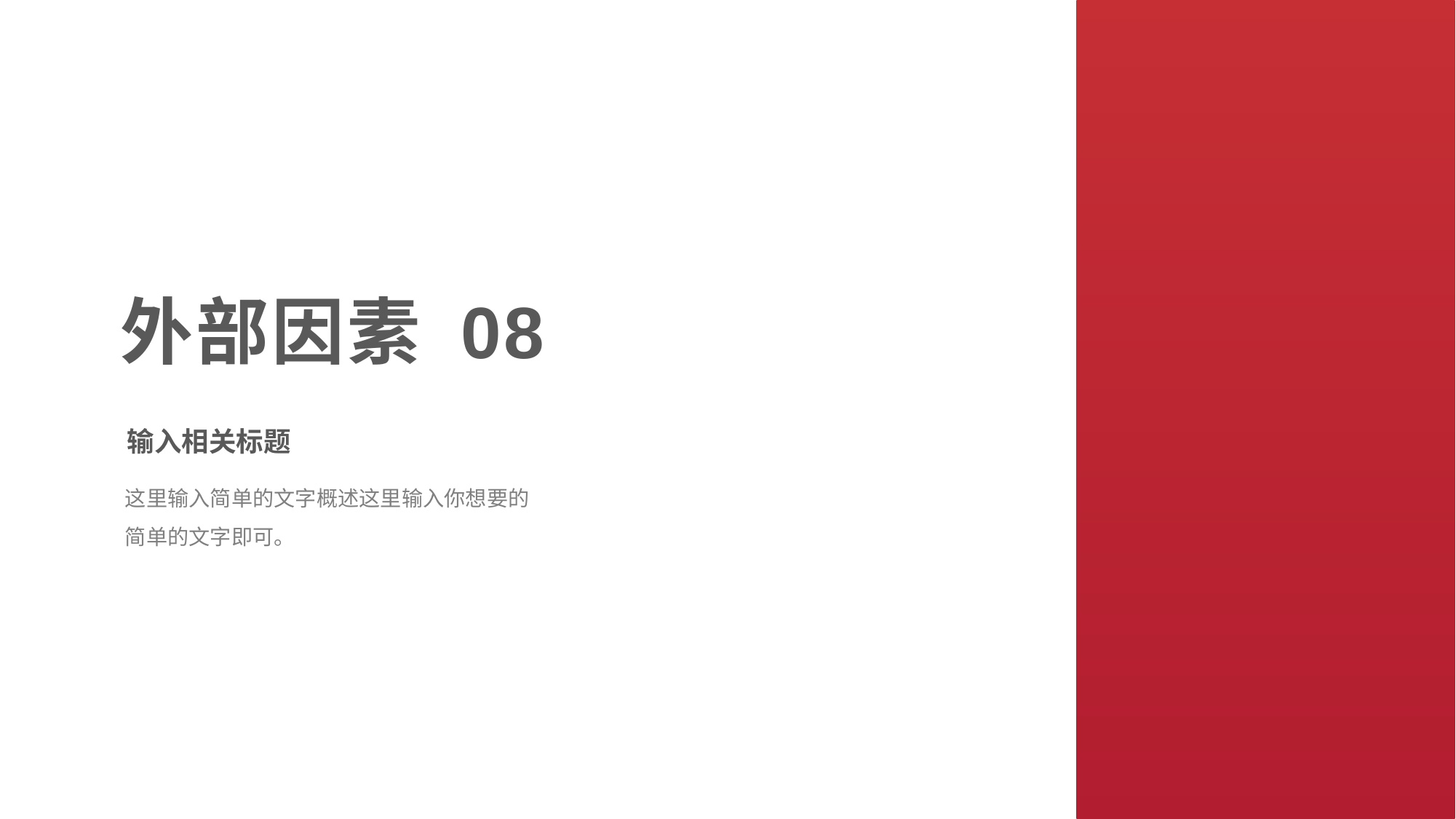

外部因素 08
输入相关标题
这里输入简单的文字概述这里输入你想要的简单的文字即可。
15